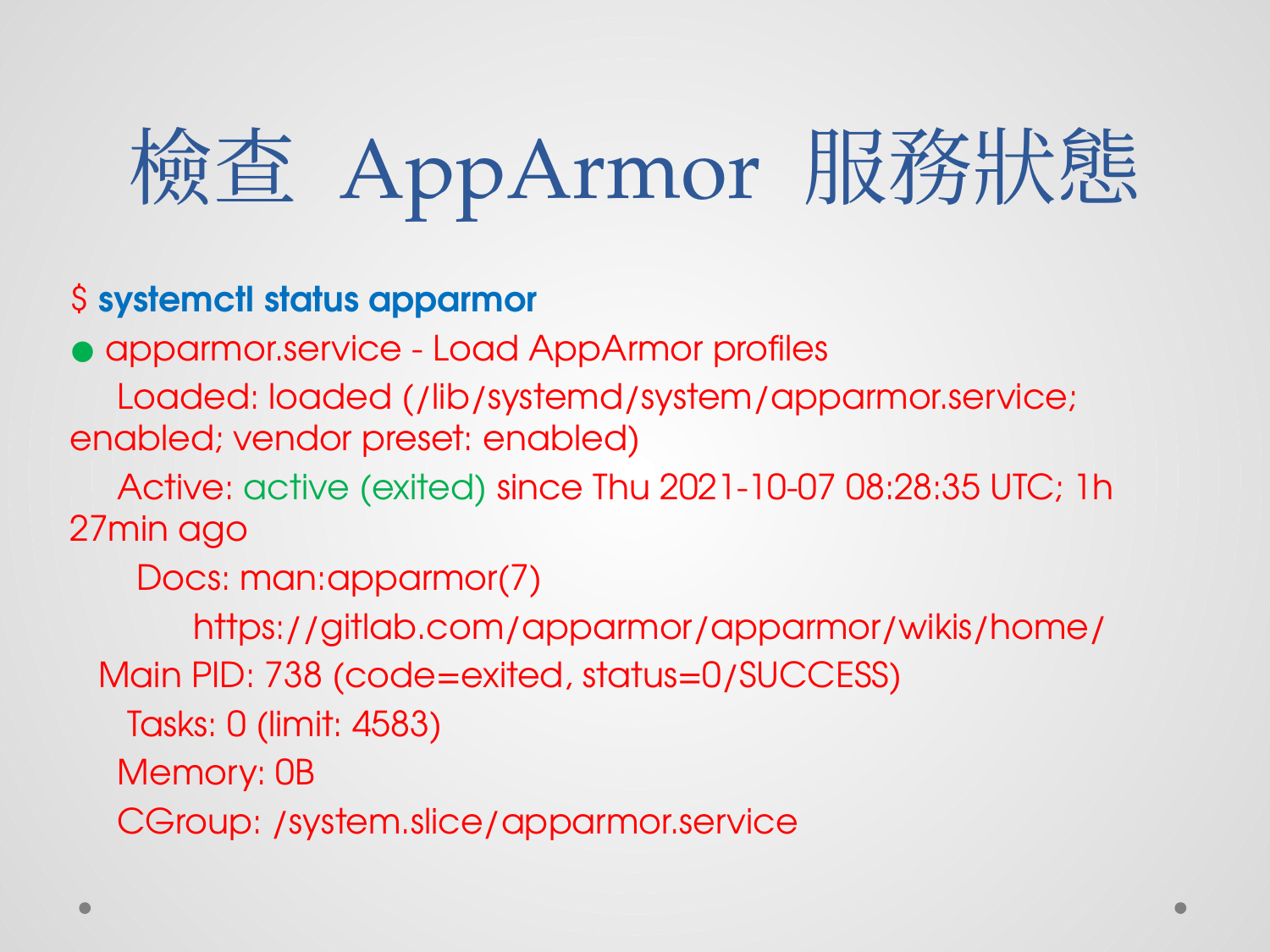

# 檢查 AppArmor 服務狀態

$ systemctl status apparmor
● apparmor.service - Load AppArmor profiles
     Loaded: loaded (/lib/systemd/system/apparmor.service; enabled; vendor preset: enabled)
     Active: active (exited) since Thu 2021-10-07 08:28:35 UTC; 1h 27min ago
       Docs: man:apparmor(7)
             https://gitlab.com/apparmor/apparmor/wikis/home/
   Main PID: 738 (code=exited, status=0/SUCCESS)
      Tasks: 0 (limit: 4583)
     Memory: 0B
     CGroup: /system.slice/apparmor.service